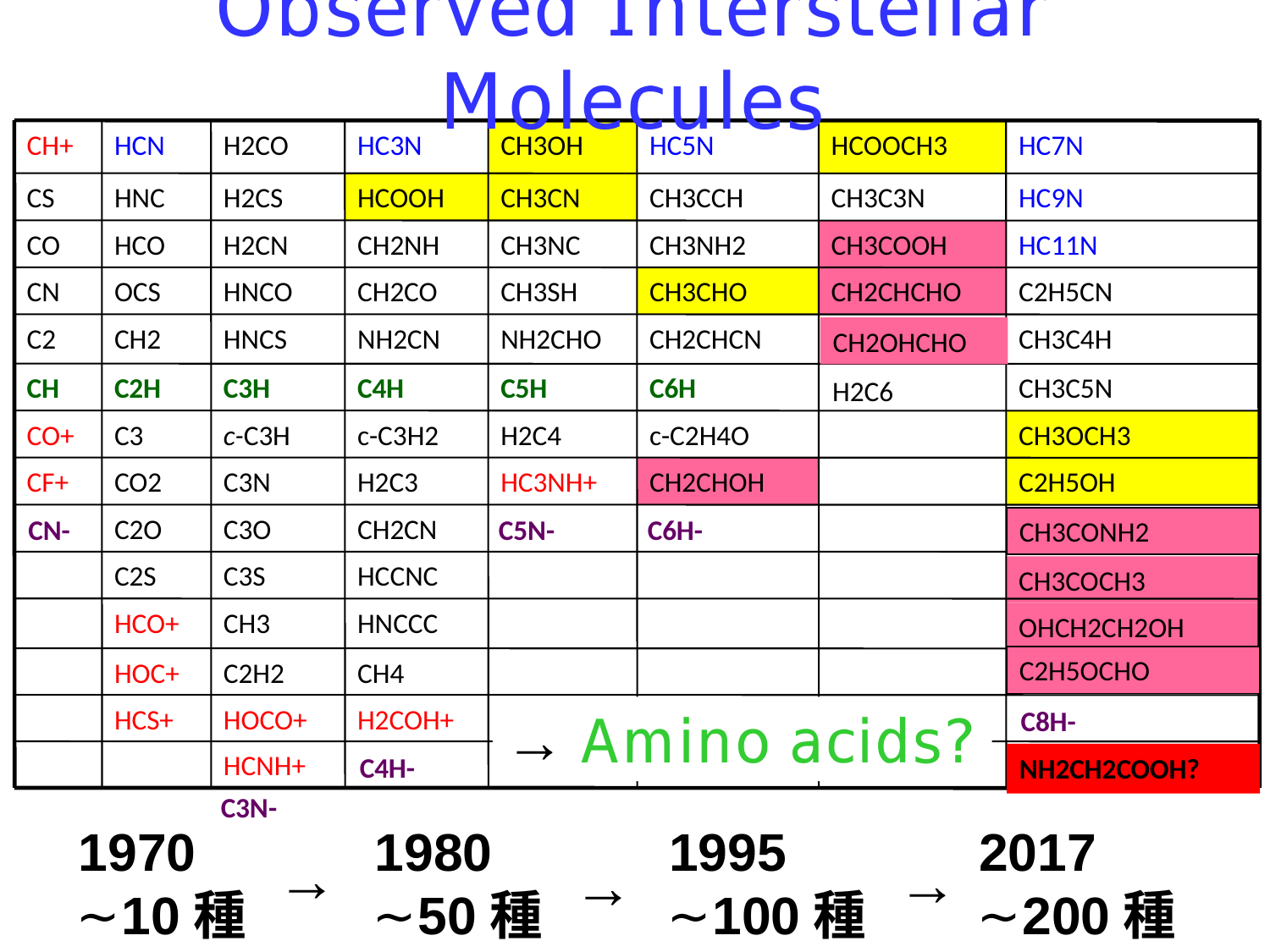

Observed Interstellar Molecules
CH+

HCN

H2CO

HC3N

CH3OH

HC5N

HCOOCH3

HC7N

CS

HNC
H2CS
HCOOH
CH3CN
CH3CCH
CH3C3N
HC9N
CO

HCO
H2CN
CH2NH
CH3NC
CH3NH2
CH3COOH
HC11N
CN

OCS
HNCO
CH2CO
CH3SH
CH3CHO
CH2CHCHO
C2H5CN
C2

CH2
HNCS
NH2CN
NH2CHO
CH2CHCN
CH3C4H
CH

C2H
C3H
C4H
C5H
C6H

CH3C5N
H2C6
CO+

C3
c-C3H
c-C3H2
H2C4
c-C2H4O

CH3OCH3
CF+

CO2
C3N
H2C3
HC3NH+
CH2CHOH

C2H5OH

C2O
C3O
CH2CN

C6H-

C2S
C3S
HCCNC

CH3COCH3

HCO+
CH3
HNCCC

OHCH2CH2OH
C2H5OCHO

HOC+
C2H2
CH4

HCS+
HOCO+
H2COH+

C8H-

HCNH+

CH2OHCHO
CN-
C5N-
CH3CONH2
→ Amino acids?
C4H-
NH2CH2COOH?
C3N-
1970
~10種
1980
~50種
→
1995
~100種
→
2017
~200種
→